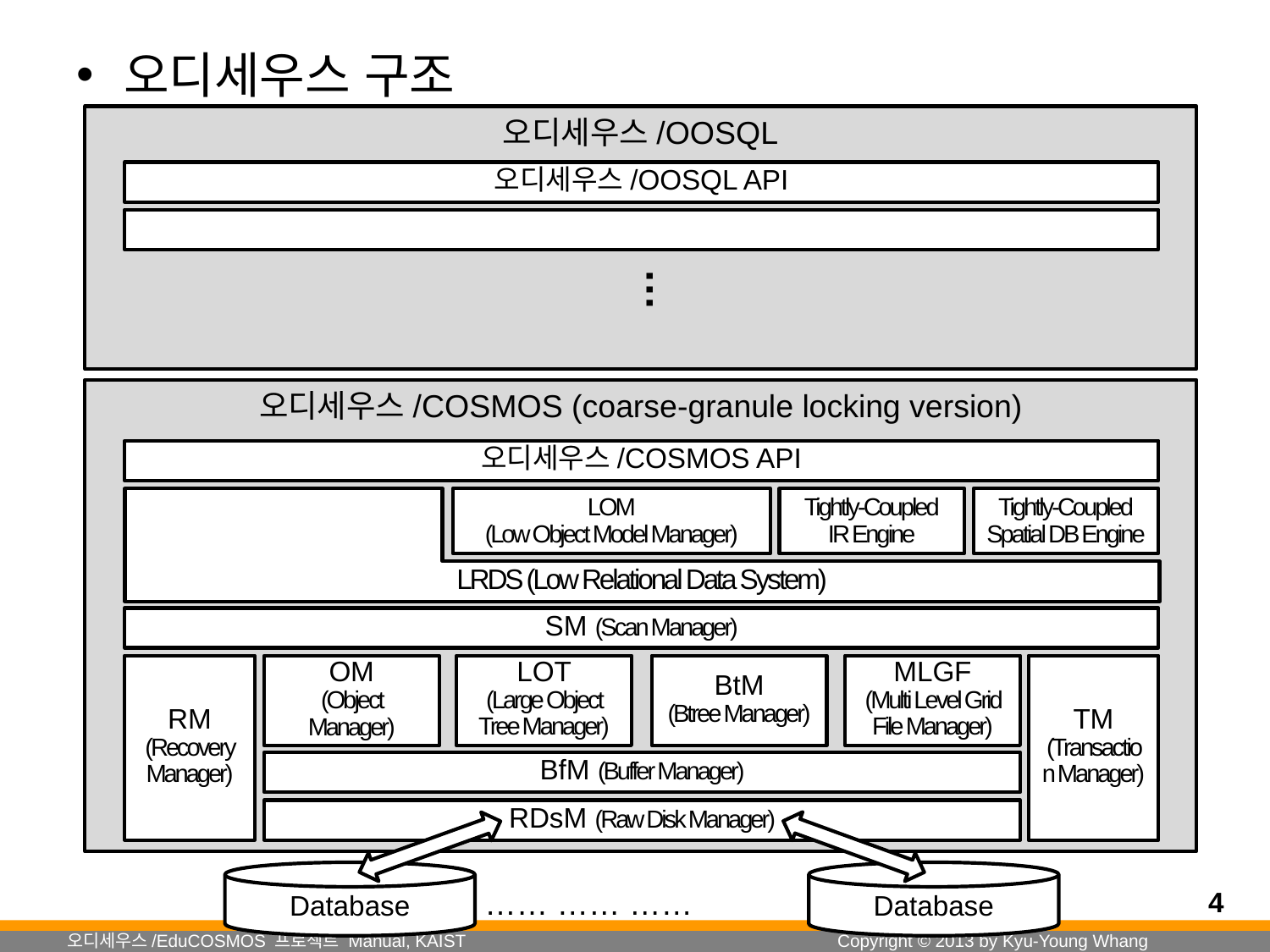

#
오디세우스 구조
오디세우스/OOSQL
오디세우스/OOSQL API

…
오디세우스/COSMOS (coarse-granule locking version)
오디세우스/COSMOS API
LOM
(Low Object Model Manager)
Tightly-Coupled
IR Engine
Tightly-Coupled
Spatial DB Engine
SM (Scan Manager)
RM
(Recovery Manager)
LOT
(Large Object Tree Manager)
BtM
(Btree Manager)
MLGF
(Multi Level Grid File Manager)
TM
(Transaction Manager)
OM
(Object Manager)
BfM (Buffer Manager)
RDsM (Raw Disk Manager)

Database
Database
…… …… ……
LRDS (Low Relational Data System)